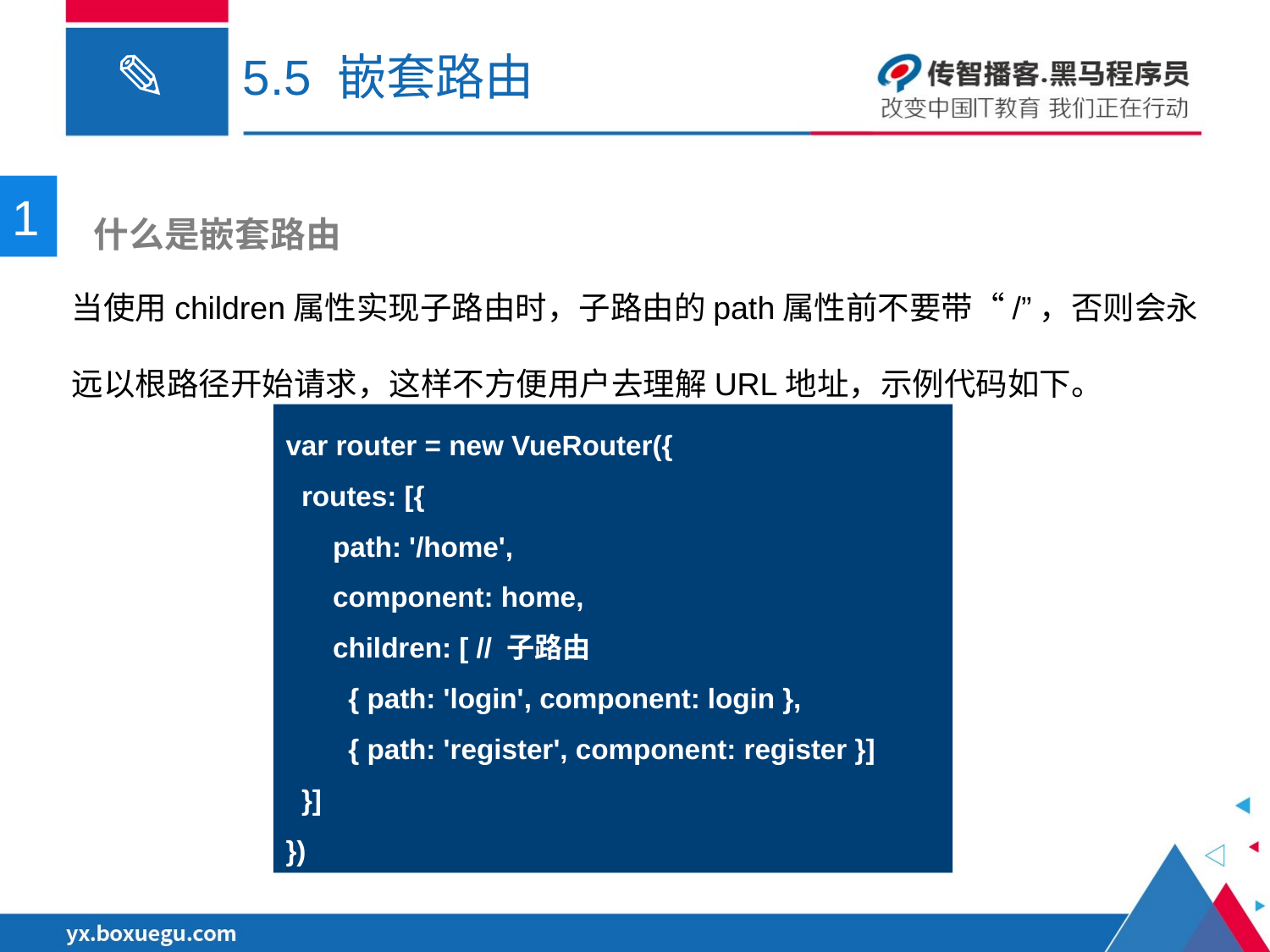

# 5.5 嵌套路由

1
  什么是嵌套路由
当使用children属性实现子路由时，子路由的path属性前不要带“/”，否则会永远以根路径开始请求，这样不方便用户去理解URL地址，示例代码如下。
var router = new VueRouter({
  routes: [{
      path: '/home',
      component: home,
      children: [ // 子路由
        { path: 'login', component: login },
        { path: 'register', component: register }]
  }]
})